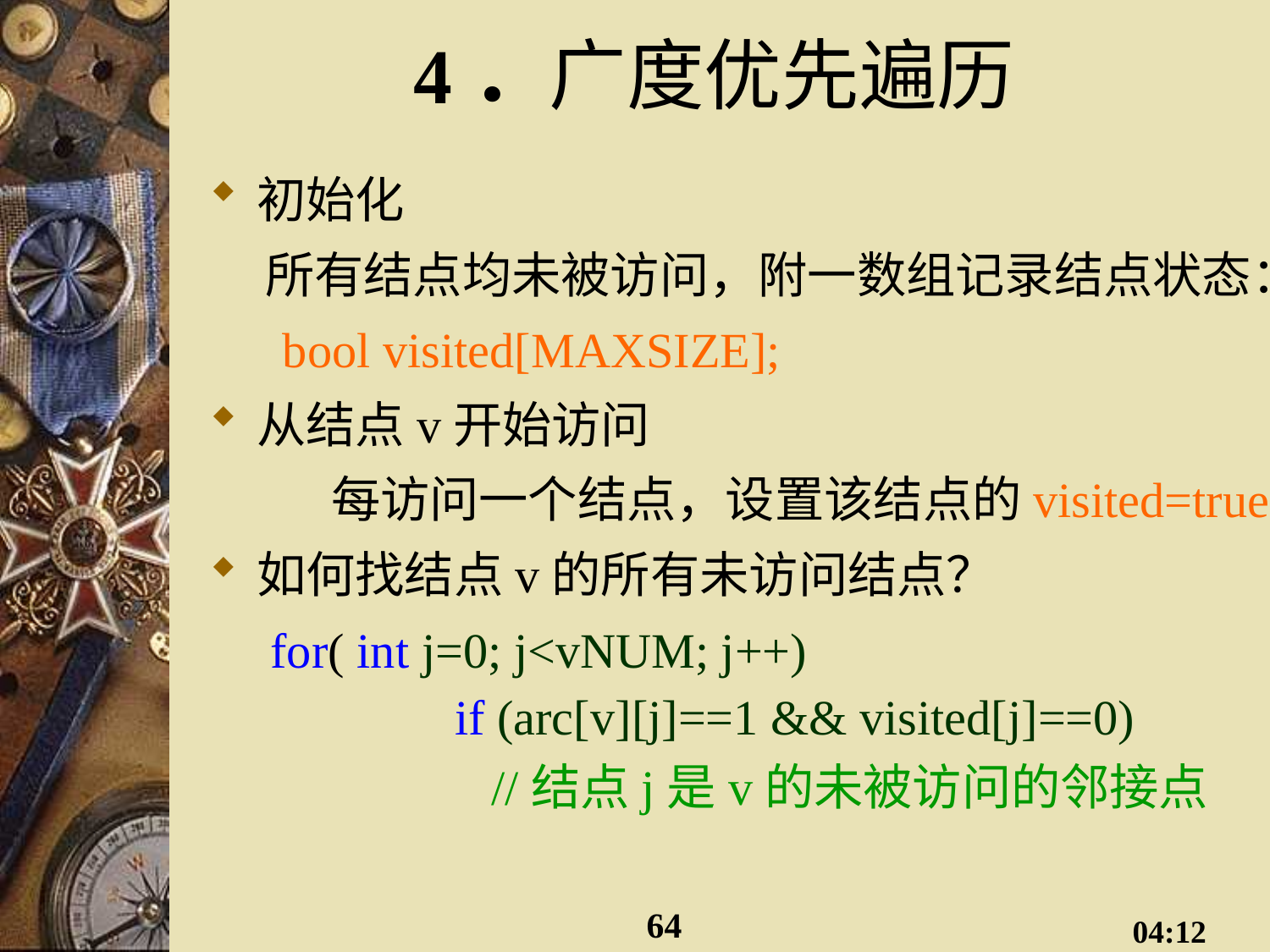

# 4．广度优先遍历
初始化
    所有结点均未被访问，附一数组记录结点状态：
      bool visited[MAXSIZE];
从结点v开始访问
          每访问一个结点，设置该结点的visited=true
如何找结点v的所有未访问结点？
     for( int j=0; j<vNUM; j++)
                    if (arc[v][j]==1 && visited[j]==0)
                       //结点j是v的未被访问的邻接点